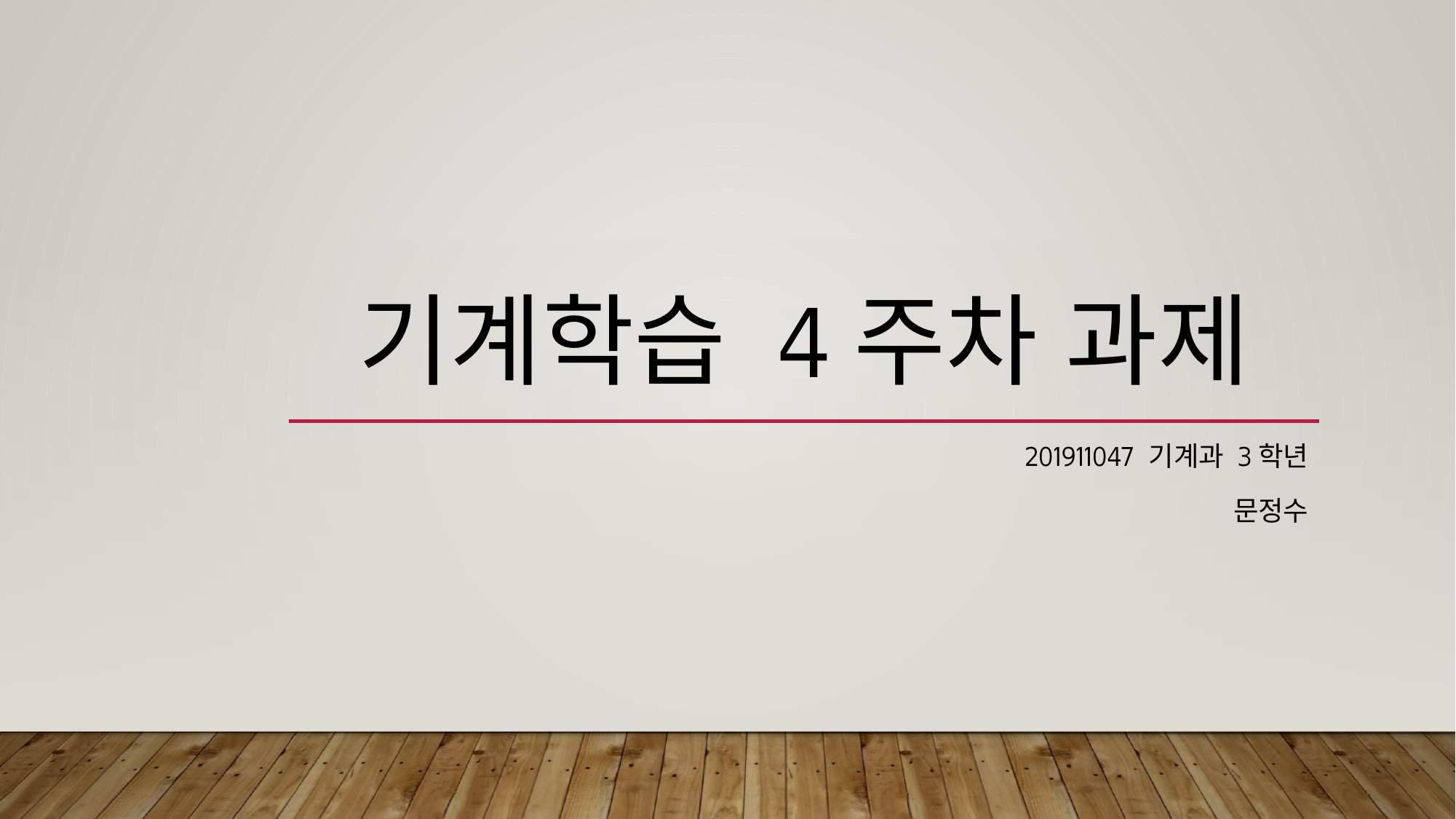

# 기계학습 4주차 과제
201911047 기계과 3학년
문정수